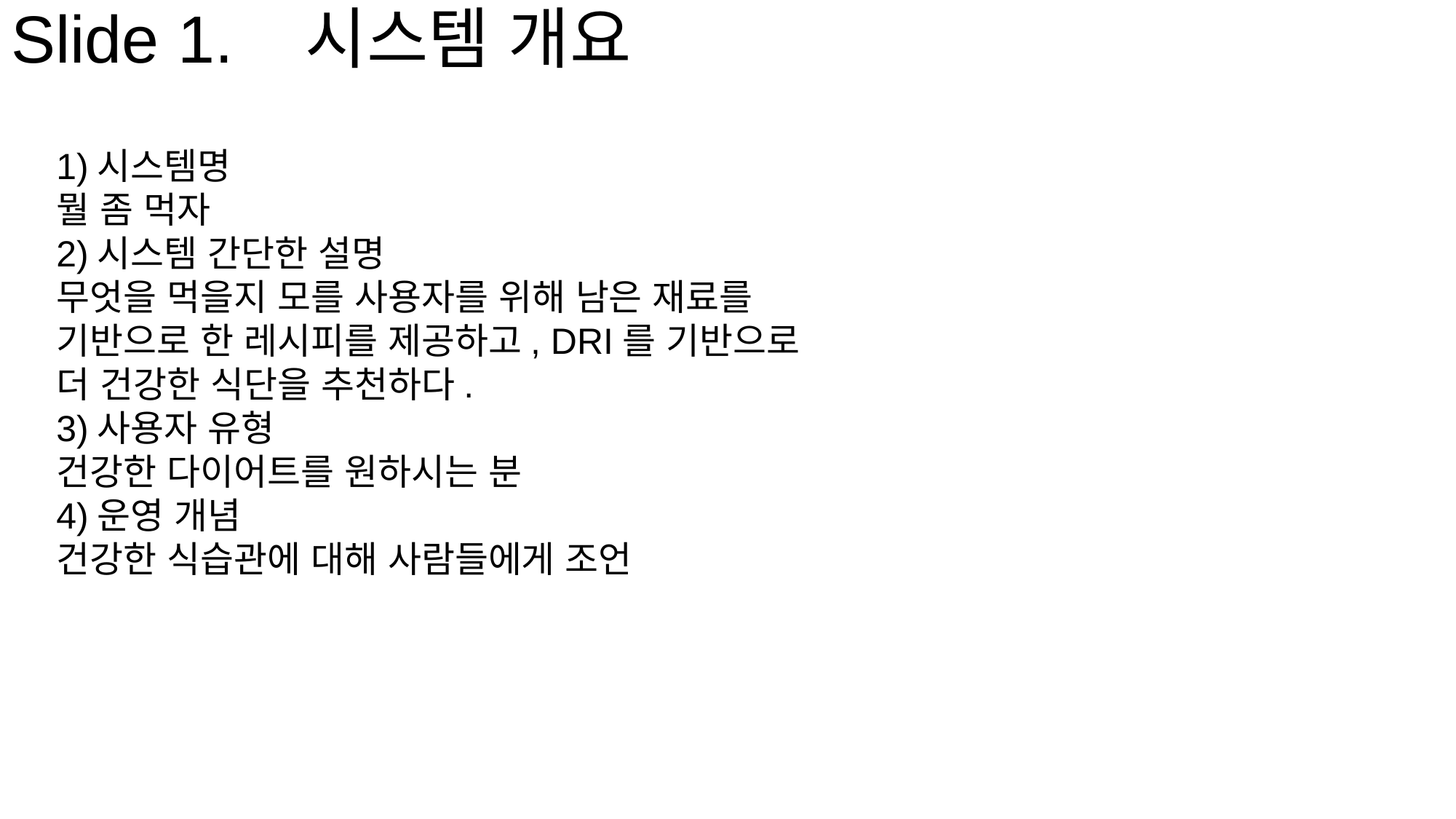

# Slide 1.   시스템 개요
1)시스템명
뭘 좀 먹자
2)시스템 간단한 설명
무엇을 먹을지 모를 사용자를 위해 남은 재료를 기반으로 한 레시피를 제공하고, DRI를 기반으로 더 건강한 식단을 추천하다.
3)사용자 유형
건강한 다이어트를 원하시는 분
4)운영 개념
건강한 식습관에 대해 사람들에게 조언